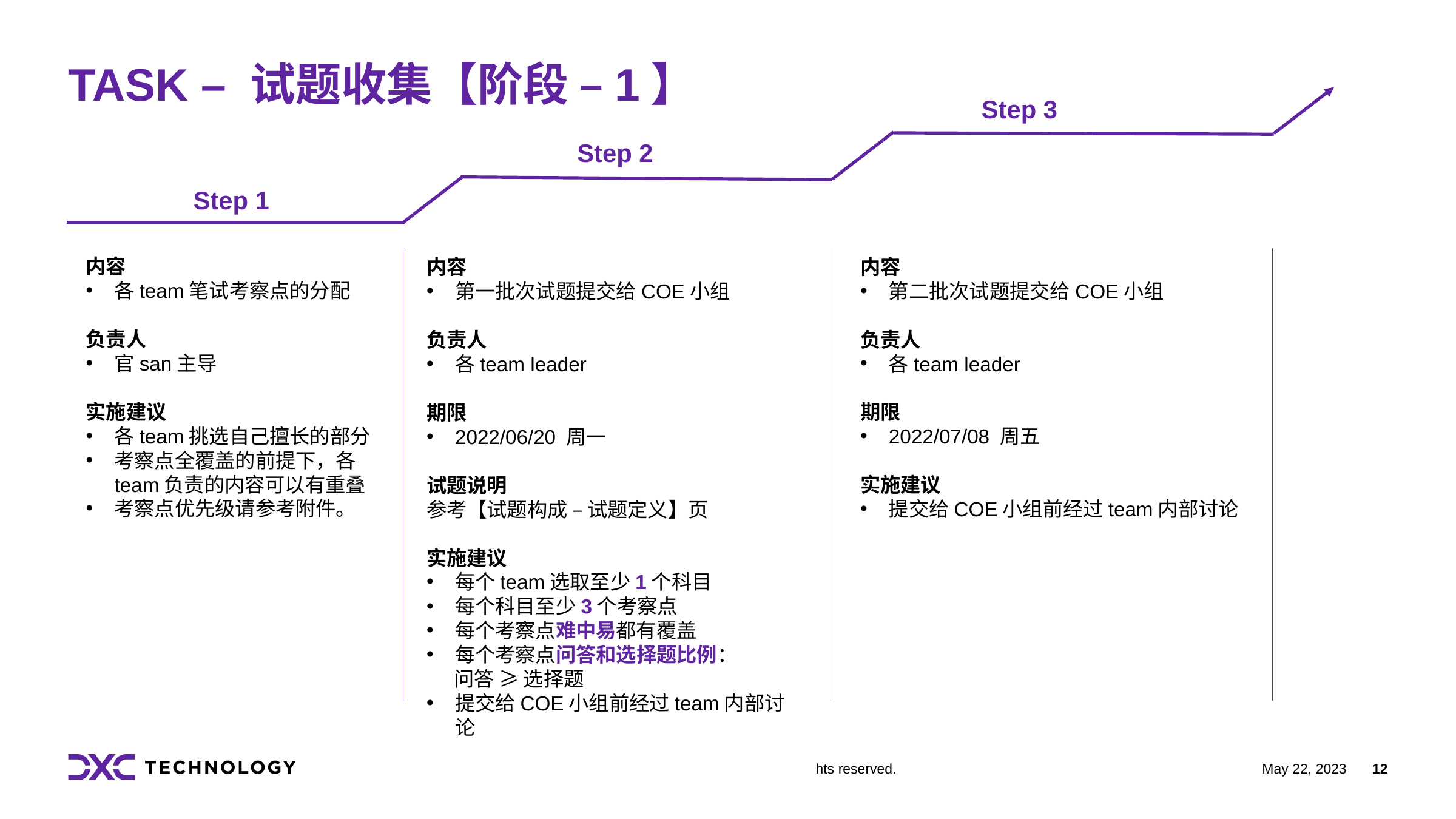

# TASK – 试题收集【阶段 –1】
Step 3
Step 2
Step 1
内容
各team笔试考察点的分配

负责人
官san主导

实施建议
各team挑选自己擅长的部分
考察点全覆盖的前提下，各team负责的内容可以有重叠
考察点优先级请参考附件。

内容
第二批次试题提交给COE小组

负责人
各team leader

期限
2022/07/08 周五

实施建议
提交给COE小组前经过team内部讨论

内容
第一批次试题提交给COE小组

负责人
各team leader

期限
2022/06/20 周一

试题说明
参考【试题构成 – 试题定义】页

实施建议
每个team选取至少1个科目
每个科目至少3个考察点
每个考察点难中易都有覆盖
每个考察点问答和选择题比例：
     问答 ≥ 选择题
提交给COE小组前经过team内部讨论